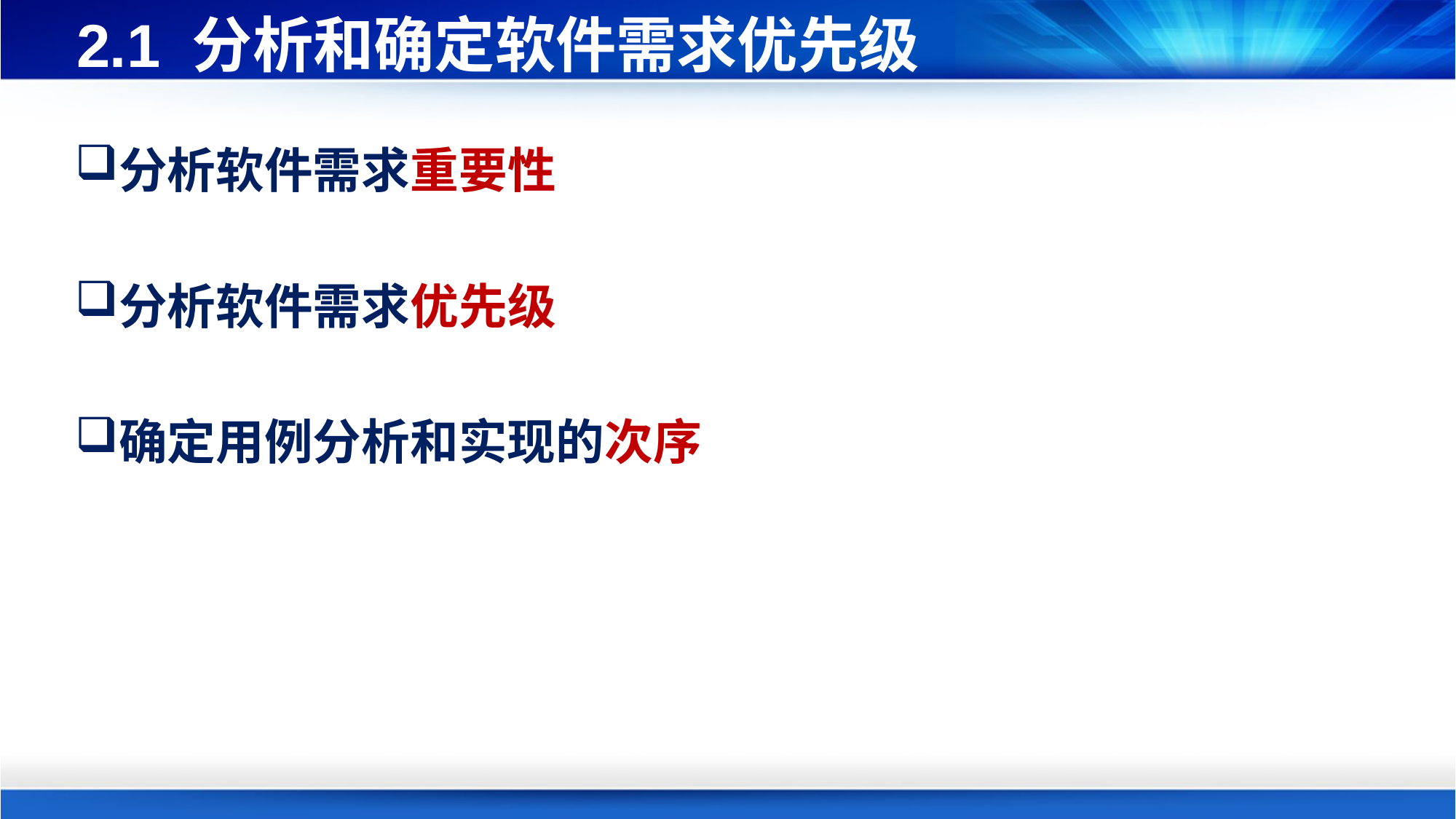

# 2.1 分析和确定软件需求优先级
分析软件需求重要性

分析软件需求优先级

确定用例分析和实现的次序